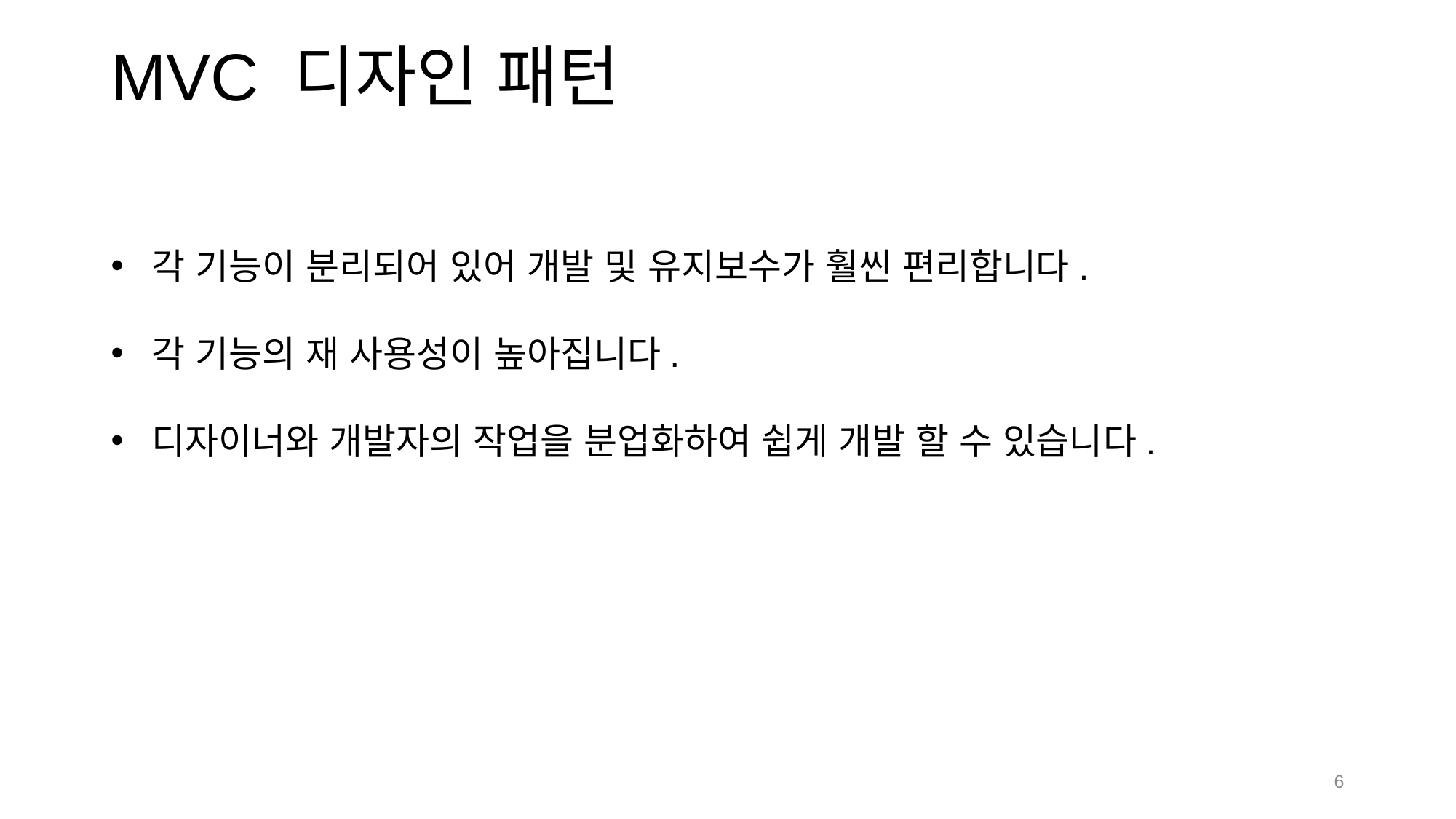

# MVC 디자인 패턴
각 기능이 분리되어 있어 개발 및 유지보수가 훨씬 편리합니다.

각 기능의 재 사용성이 높아집니다.

디자이너와 개발자의 작업을 분업화하여 쉽게 개발 할 수 있습니다.
6